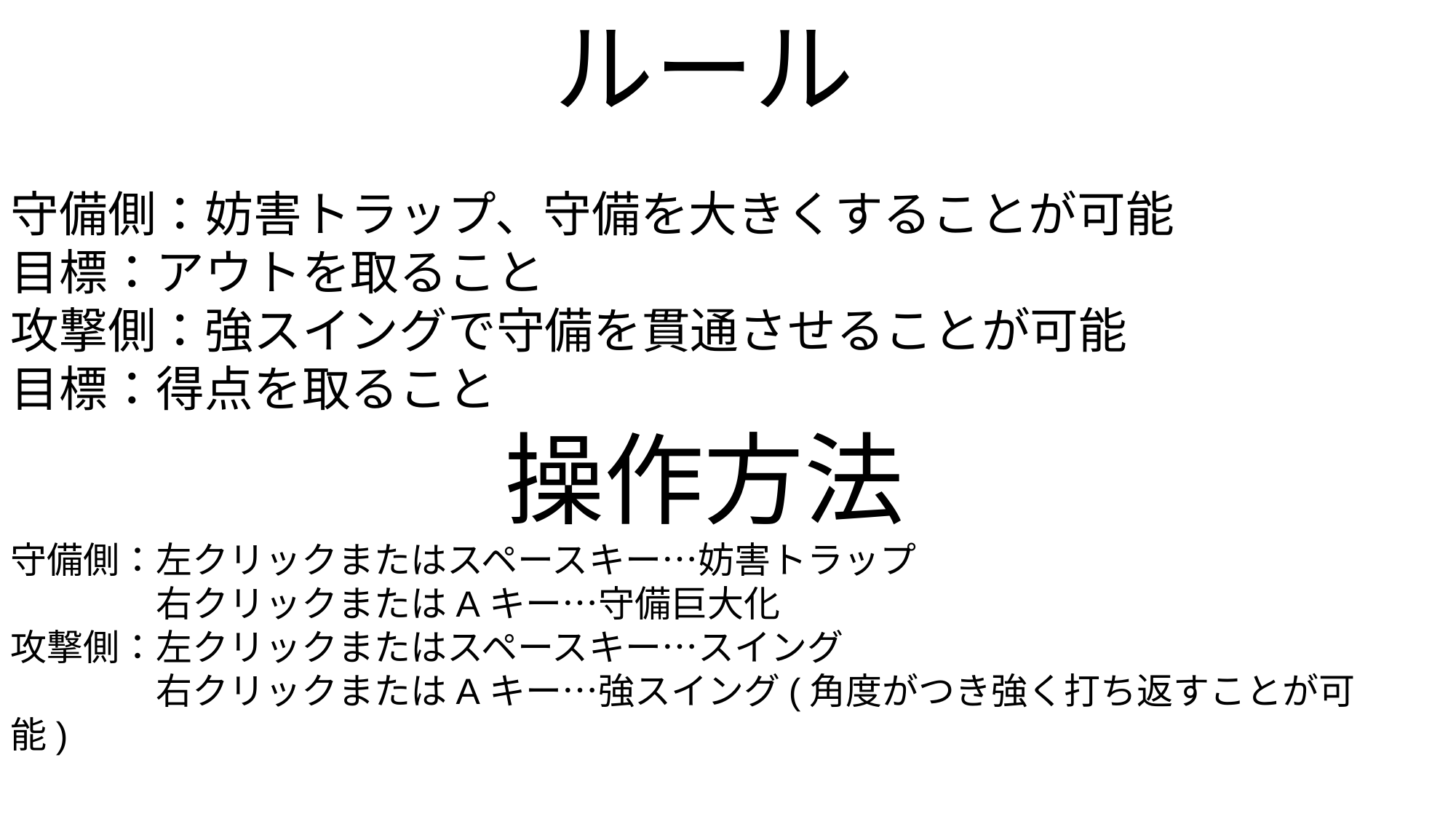

ルール

守備側：妨害トラップ、守備を大きくすることが可能
目標：アウトを取ること
攻撃側：強スイングで守備を貫通させることが可能
目標：得点を取ること
操作方法
守備側：左クリックまたはスペースキー…妨害トラップ
	　右クリックまたはAキー…守備巨大化
攻撃側：左クリックまたはスペースキー…スイング
	　右クリックまたはAキー…強スイング(角度がつき強く打ち返すことが可能)